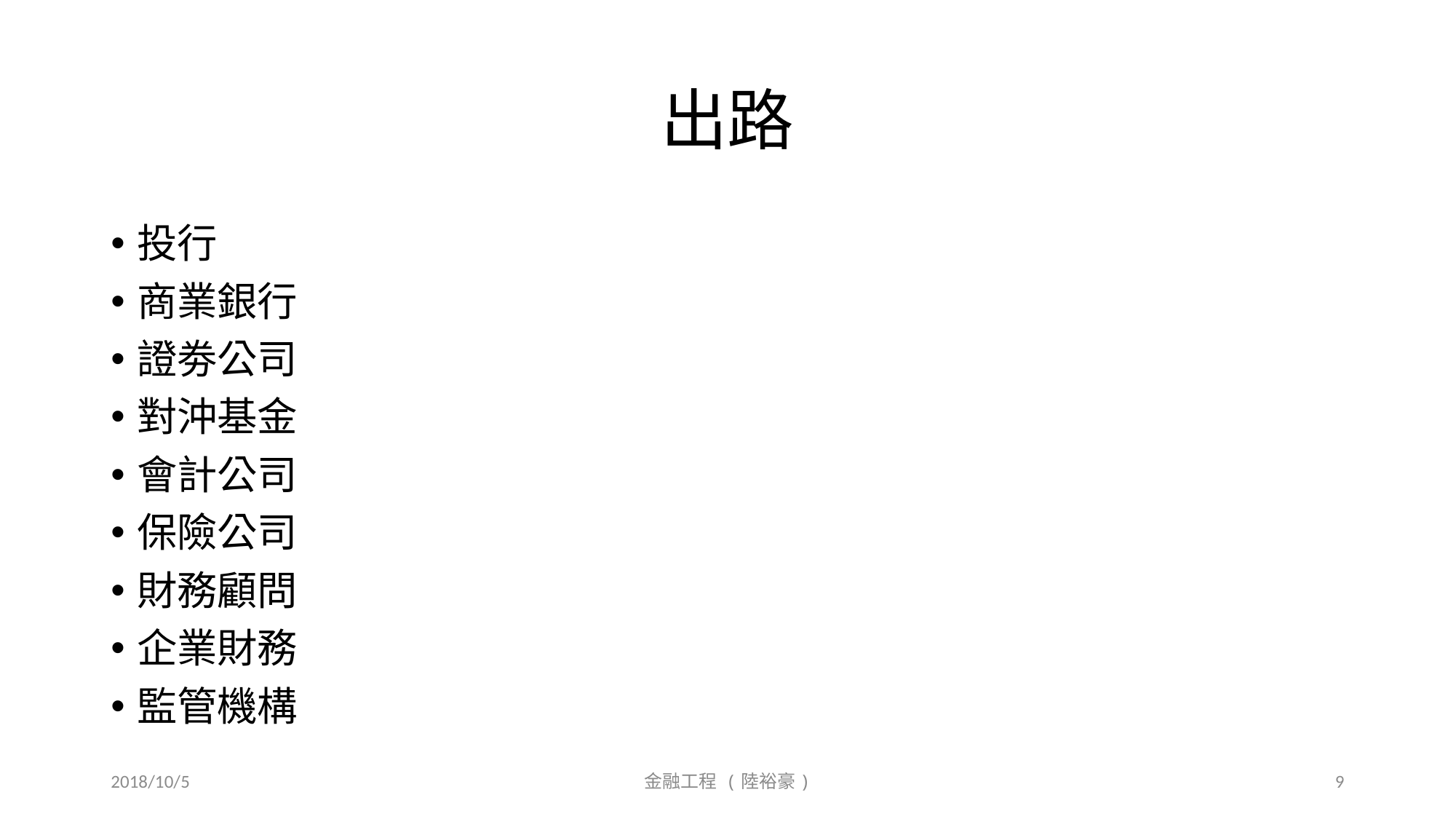

# 出路
投行
商業銀行
證劵公司
對沖基金
會計公司
保險公司
財務顧問
企業財務
監管機構
2018/10/5
金融工程 (陸裕豪)
9